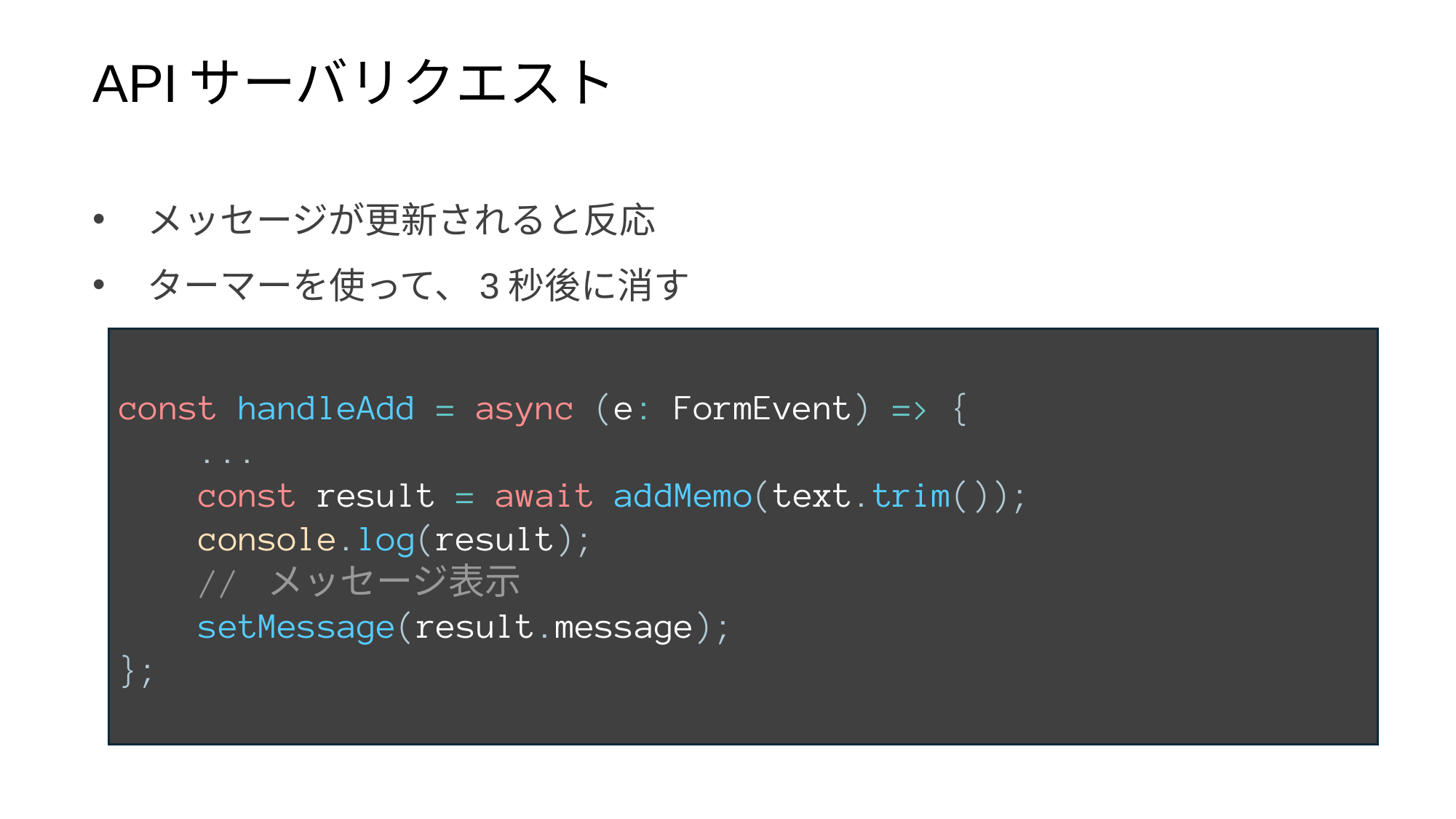

APIサーバリクエスト
メッセージが更新されると反応
ターマーを使って、3秒後に消す
const handleAdd = async (e: FormEvent) => {
    ...
    const result = await addMemo(text.trim());
    console.log(result);
    // メッセージ表示
    setMessage(result.message);
};